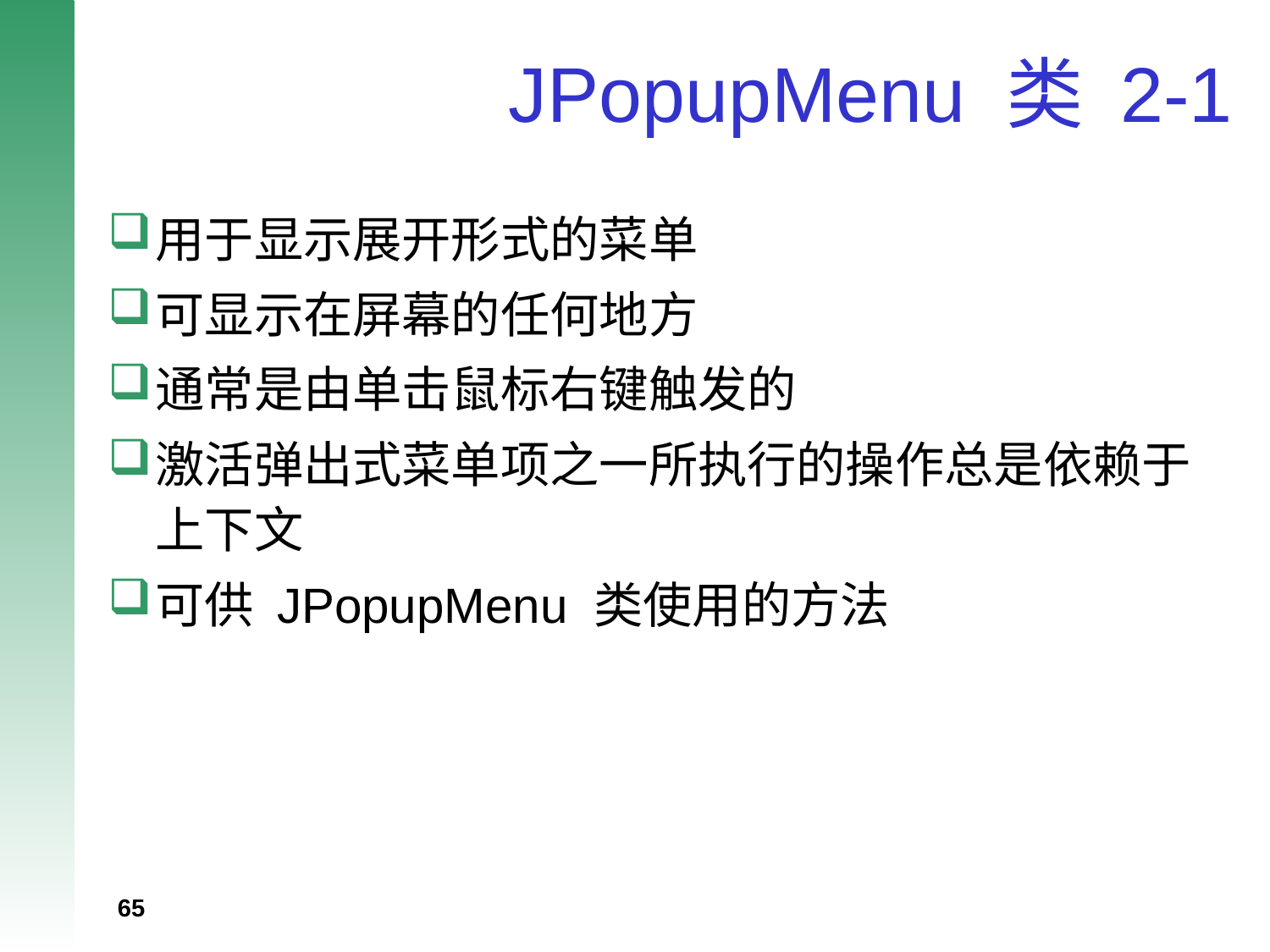

# JPopupMenu 类 2-1
用于显示展开形式的菜单
可显示在屏幕的任何地方
通常是由单击鼠标右键触发的
激活弹出式菜单项之一所执行的操作总是依赖于上下文
可供 JPopupMenu 类使用的方法
65